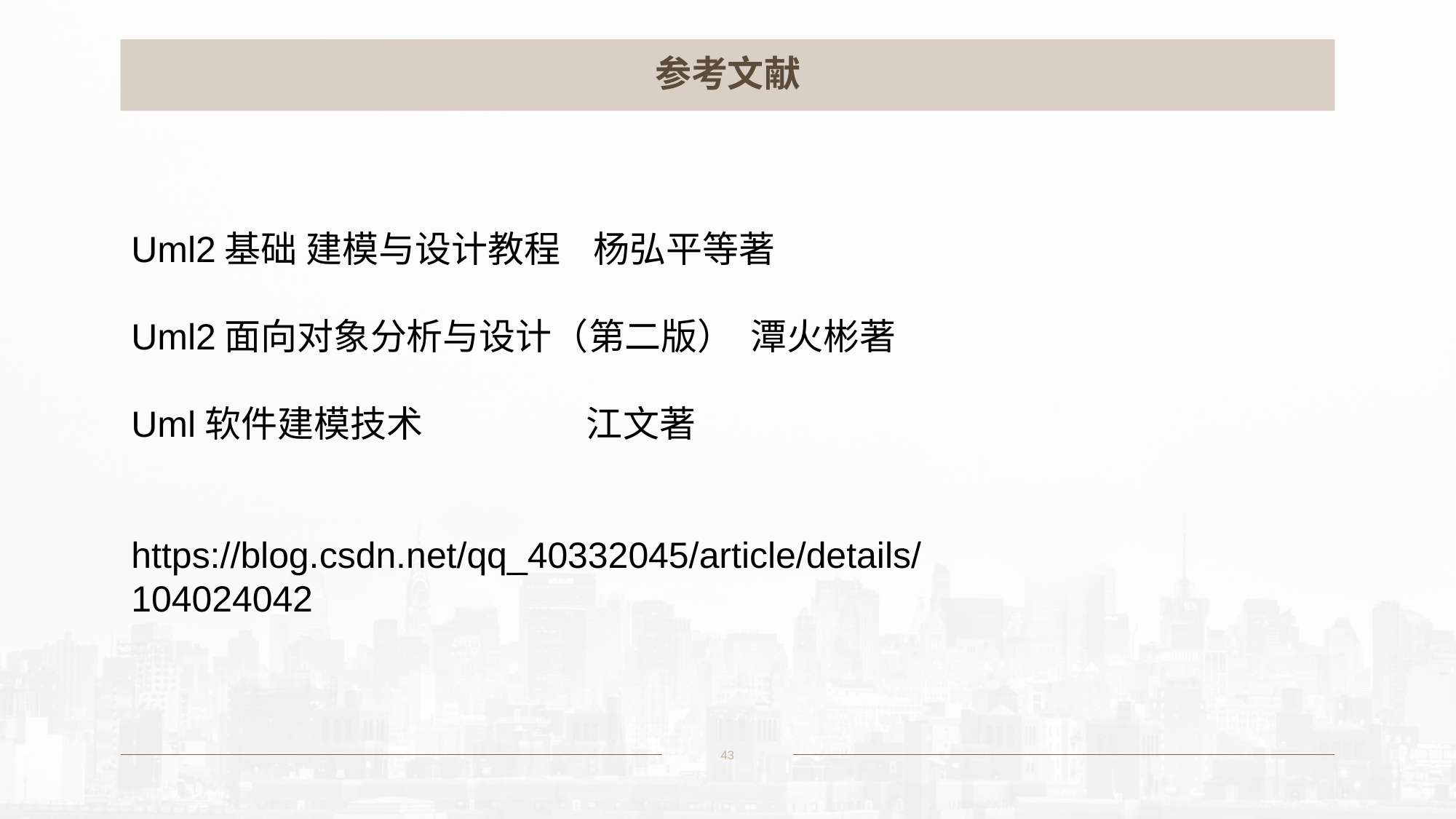

# 参考文献
Uml2基础 建模与设计教程    杨弘平等著

Uml2面向对象分析与设计（第二版）  潭火彬著

Uml软件建模技术                    江文著

https://blog.csdn.net/qq_40332045/article/details/104024042
43